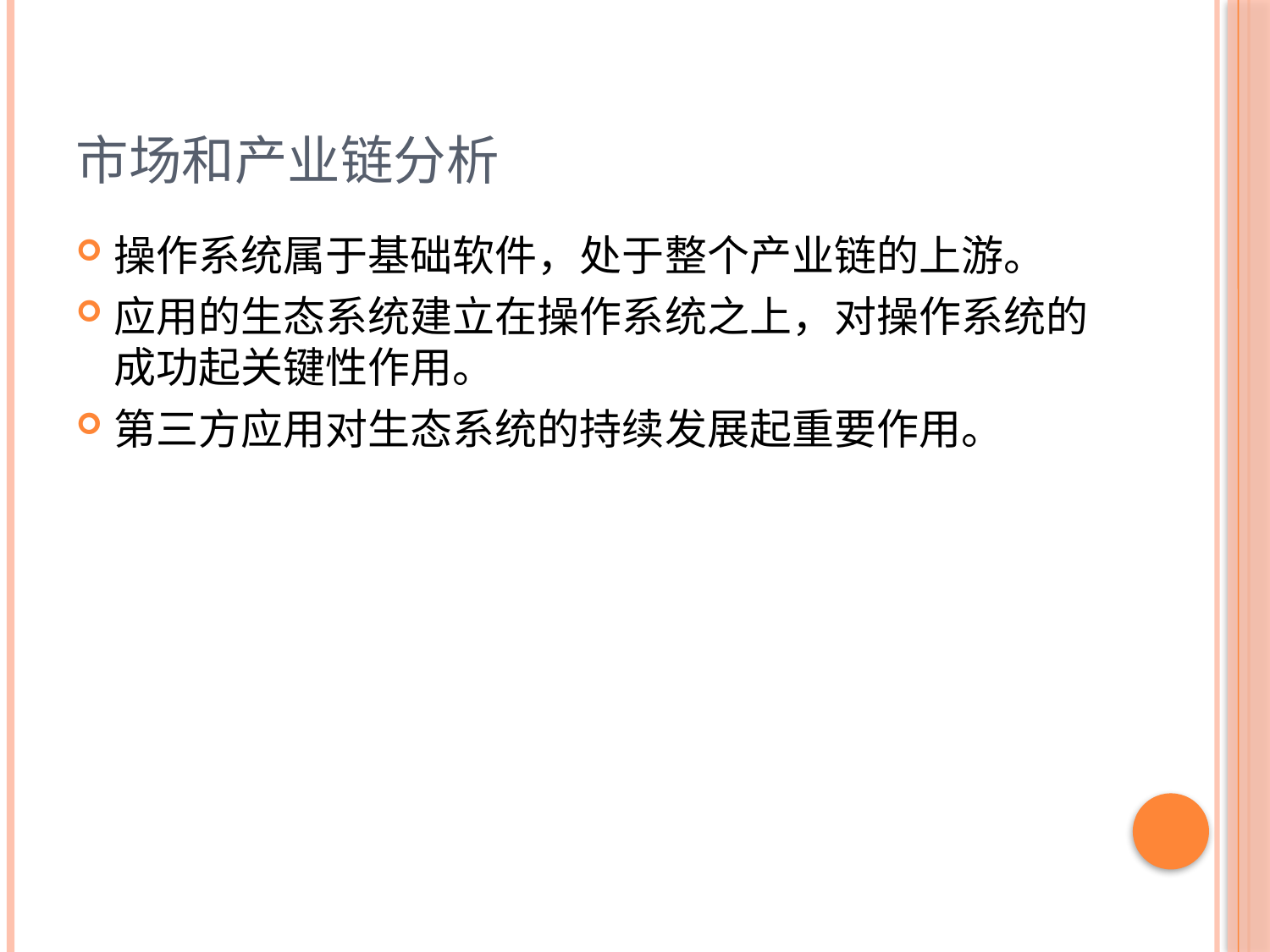

# 市场和产业链分析
操作系统属于基础软件，处于整个产业链的上游。
应用的生态系统建立在操作系统之上，对操作系统的成功起关键性作用。
第三方应用对生态系统的持续发展起重要作用。